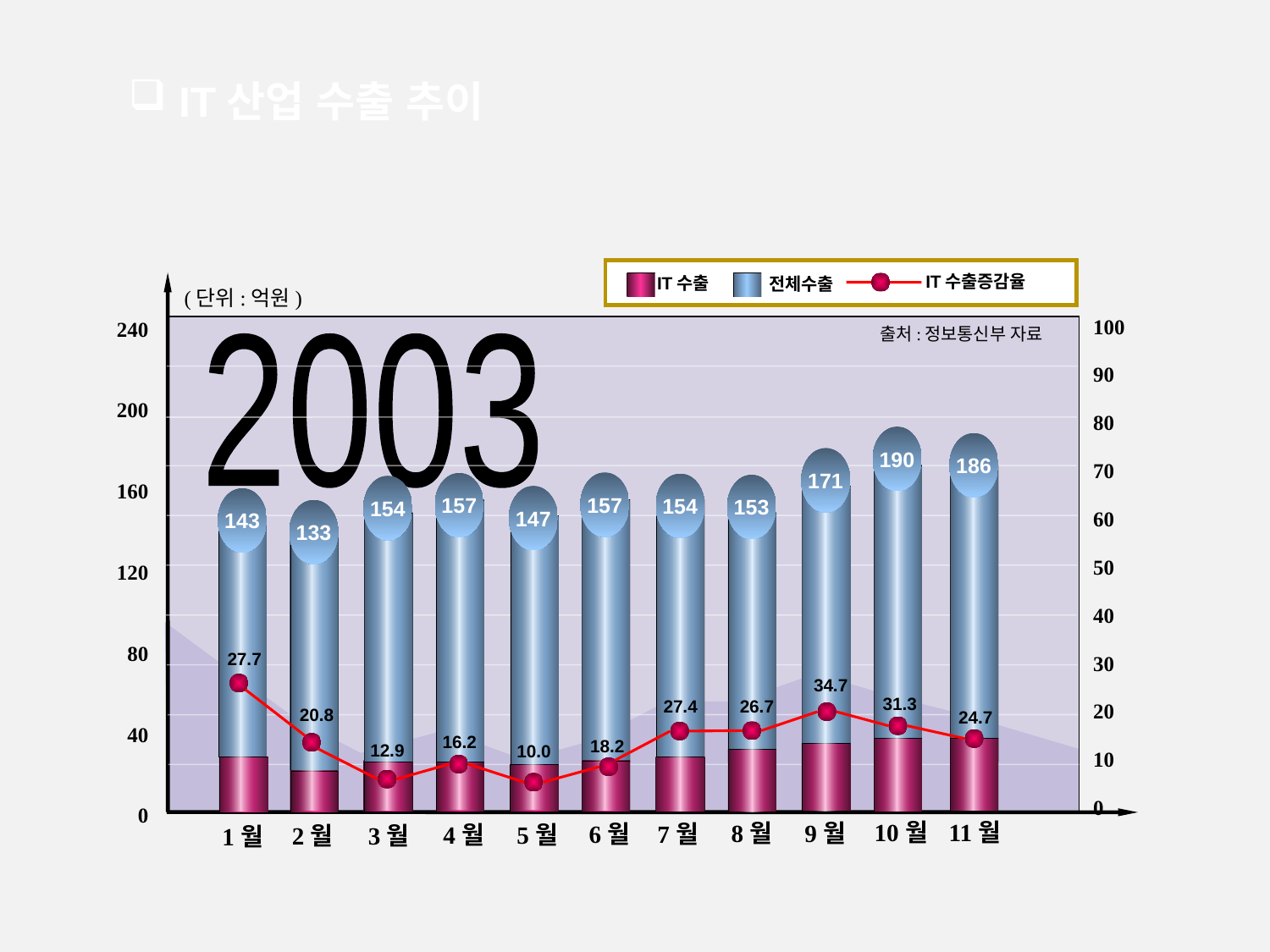

IT산업 수출 추이
240
200
160
120
80
40
0

IT수출증감율

IT수출

전체수출

(단위:억원)

100
90
80
70
60
50
40
30
20
10
0

출처:정보통신부 자료
2003

190
186
171

157
157
154
153
154

147

143

133

27.7
34.7

31.3
26.7
27.4
20.8
24.7

16.2
18.2

12.9
10.0

11월
10월
9월
8월

7월
6월
5월
4월
3월
2월
1월